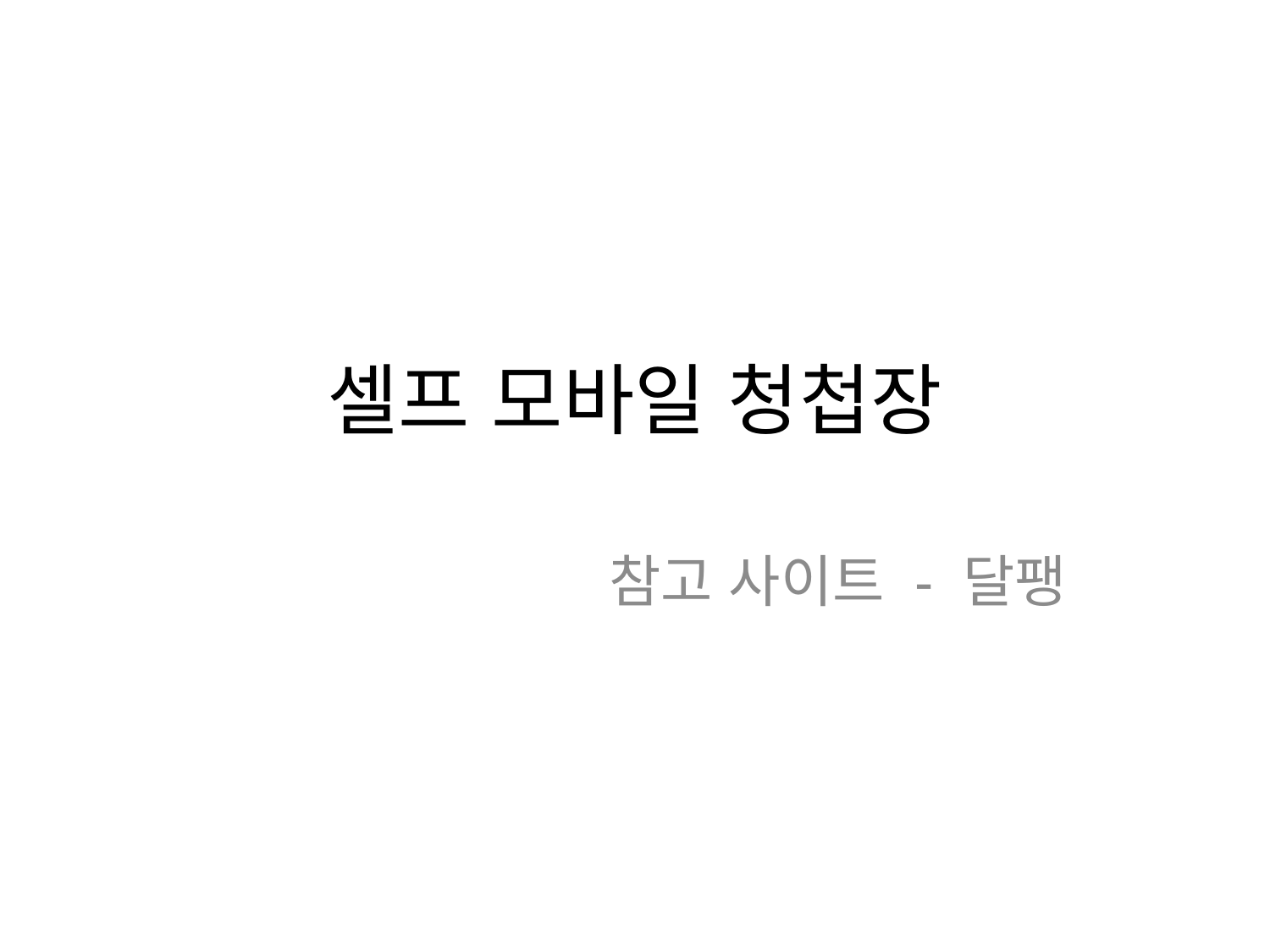

# 셀프 모바일 청첩장
참고 사이트 - 달팽